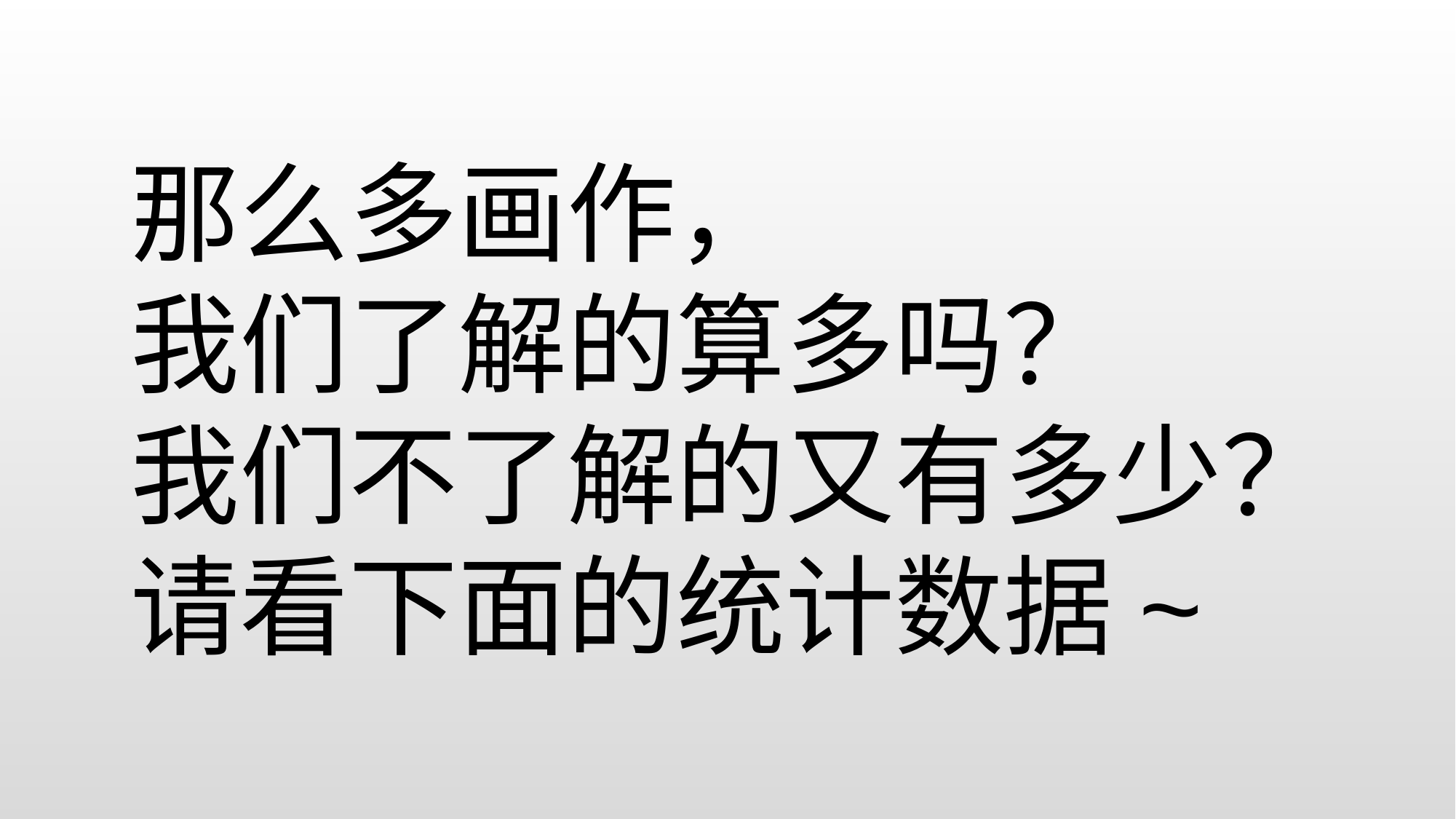

那么多画作，
我们了解的算多吗？
我们不了解的又有多少？
请看下面的统计数据~